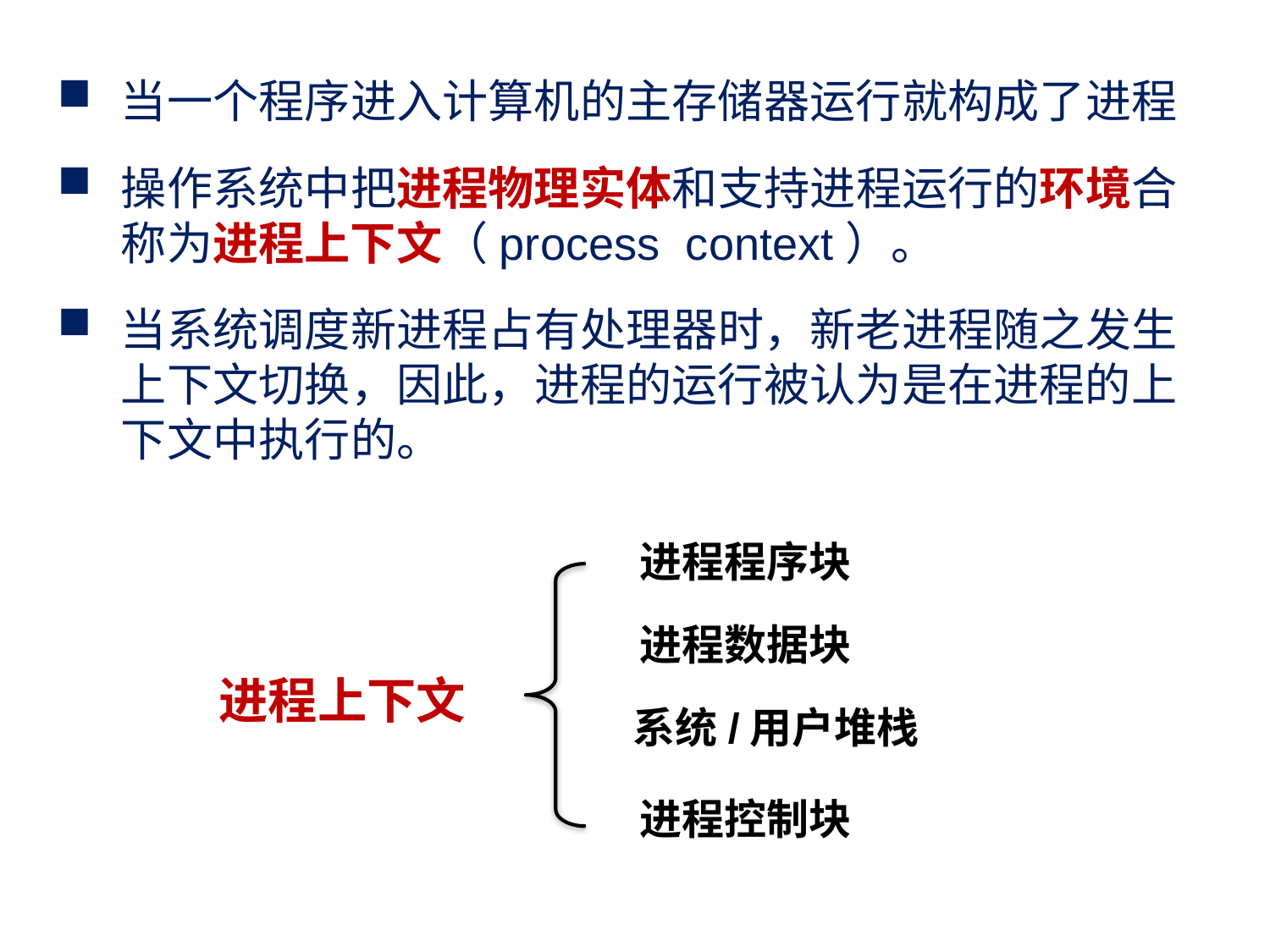

当一个程序进入计算机的主存储器运行就构成了进程
操作系统中把进程物理实体和支持进程运行的环境合称为进程上下文（process  context）。
当系统调度新进程占有处理器时，新老进程随之发生上下文切换，因此，进程的运行被认为是在进程的上下文中执行的。
进程程序块

进程数据块
进程上下文
系统/用户堆栈
进程控制块